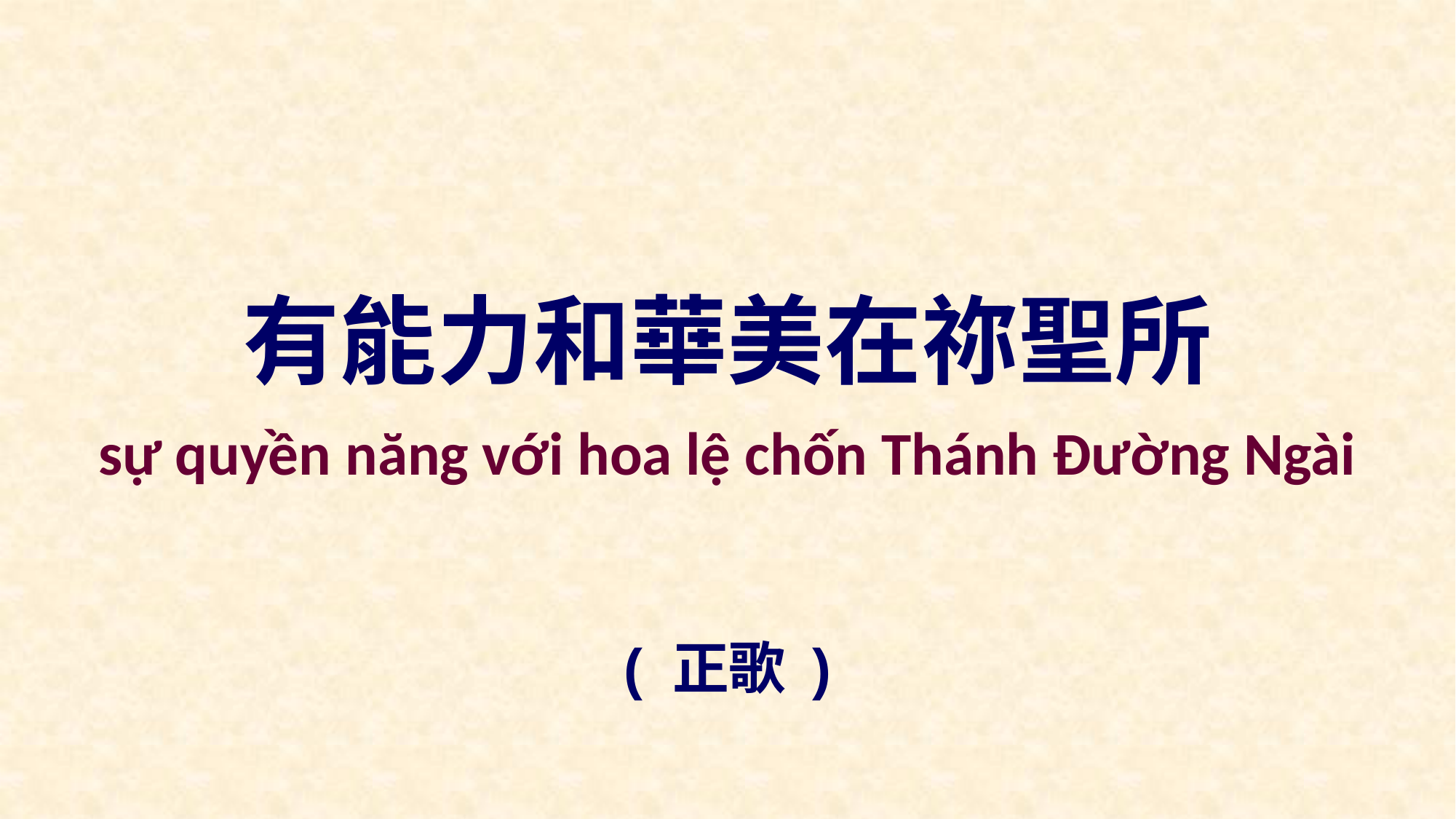

有能力和華美在祢聖所
sự quyền năng với hoa lệ chốn Thánh Đường Ngài
( 正歌 )